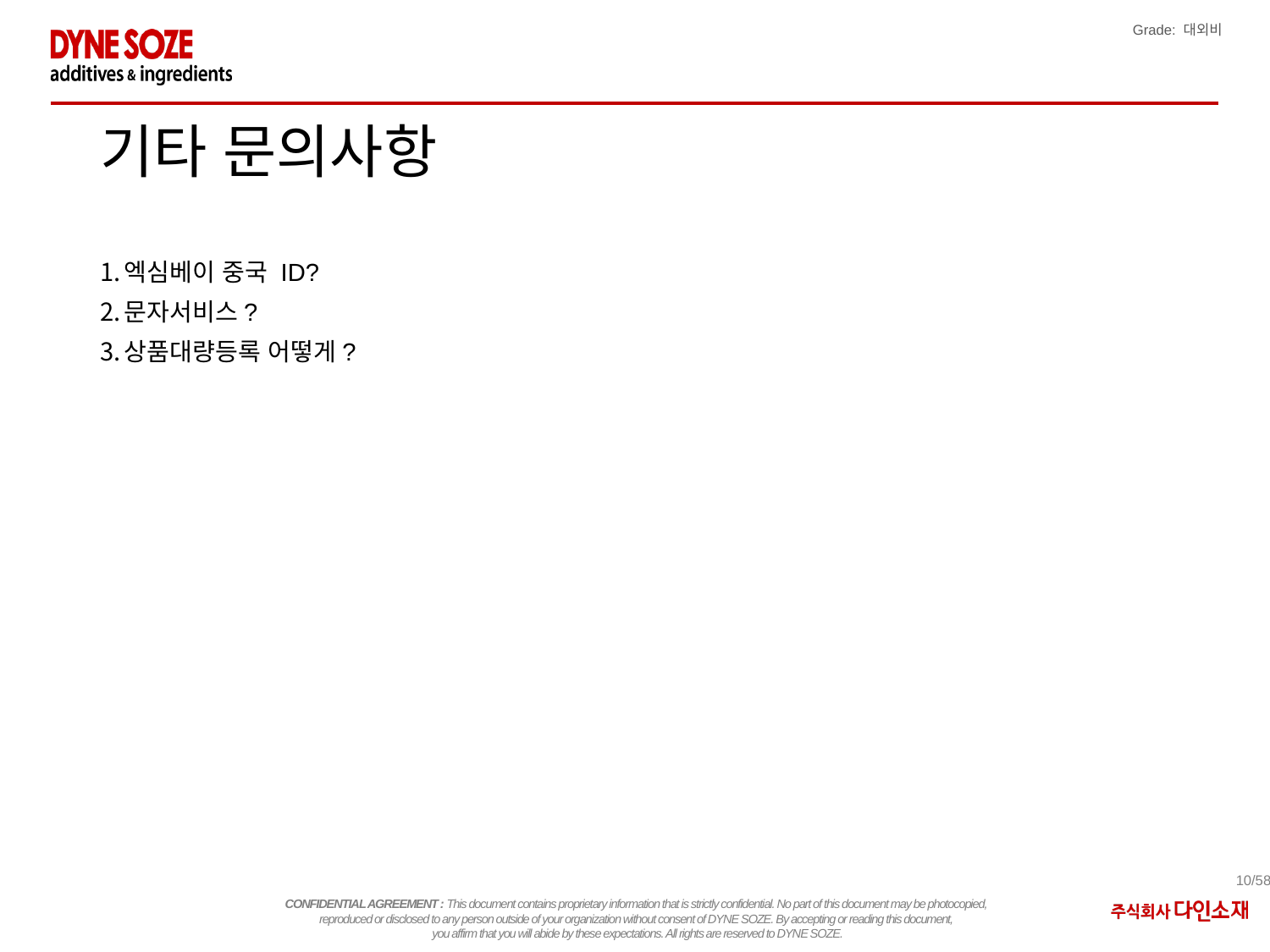

# 기타 문의사항
엑심베이 중국 ID?
문자서비스?
상품대량등록 어떻게?